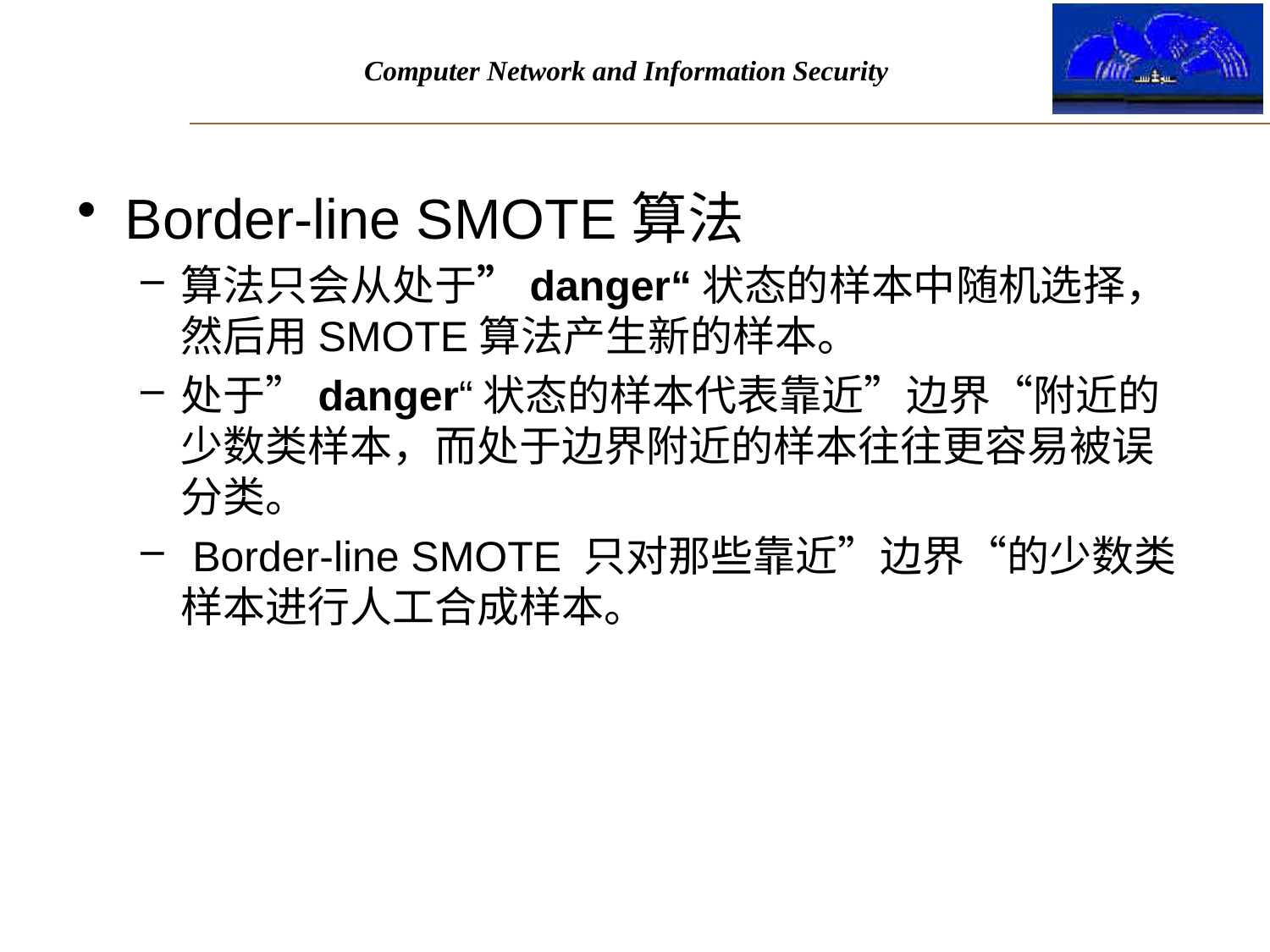

#
Border-line SMOTE算法
算法只会从处于”danger“状态的样本中随机选择，然后用SMOTE算法产生新的样本。
处于”danger“状态的样本代表靠近”边界“附近的少数类样本，而处于边界附近的样本往往更容易被误分类。
 Border-line SMOTE 只对那些靠近”边界“的少数类样本进行人工合成样本。